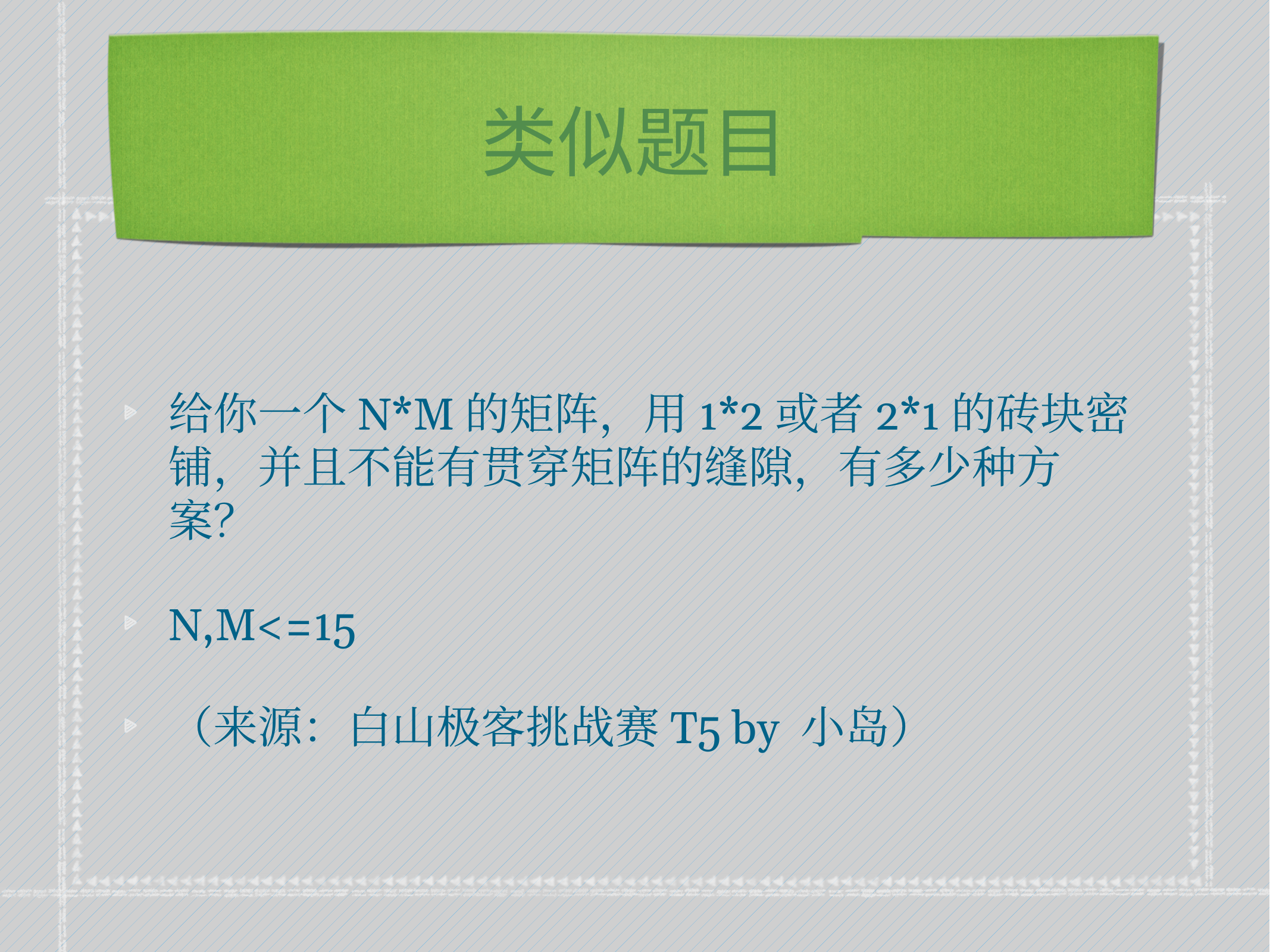

# 类似题目
给你一个N*M的矩阵，用1*2或者2*1的砖块密铺，并且不能有贯穿矩阵的缝隙，有多少种方案？
N,M<=15
（来源：白山极客挑战赛T5 by 小岛）